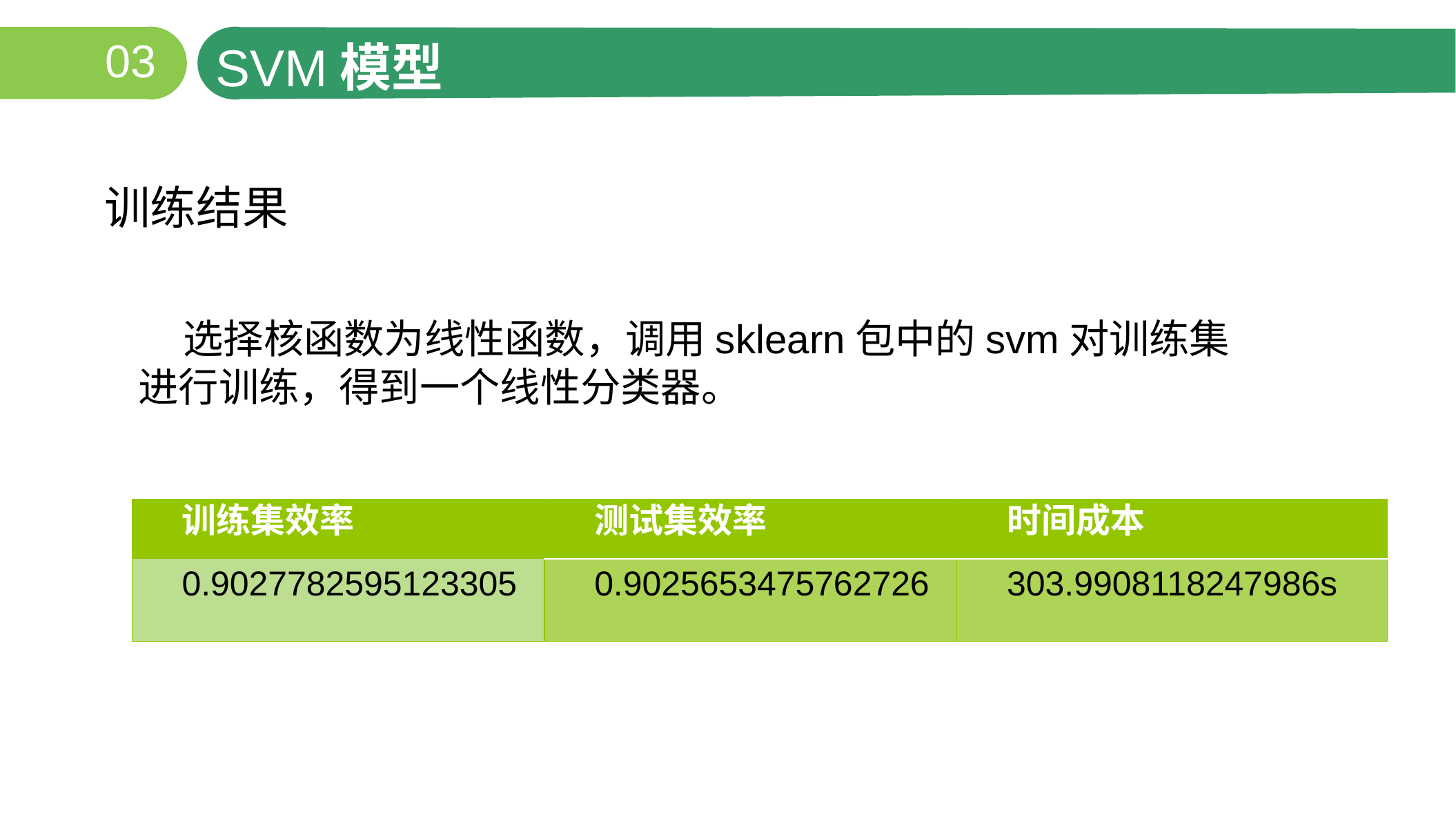

03

SVM模型
训练结果
  选择核函数为线性函数，调用sklearn包中的svm对训练集进行训练，得到一个线性分类器。
| 训练集效率 | 测试集效率 | 时间成本 |
| --- | --- | --- |
| 0.9027782595123305 | 0.9025653475762726 | 303.9908118247986s |